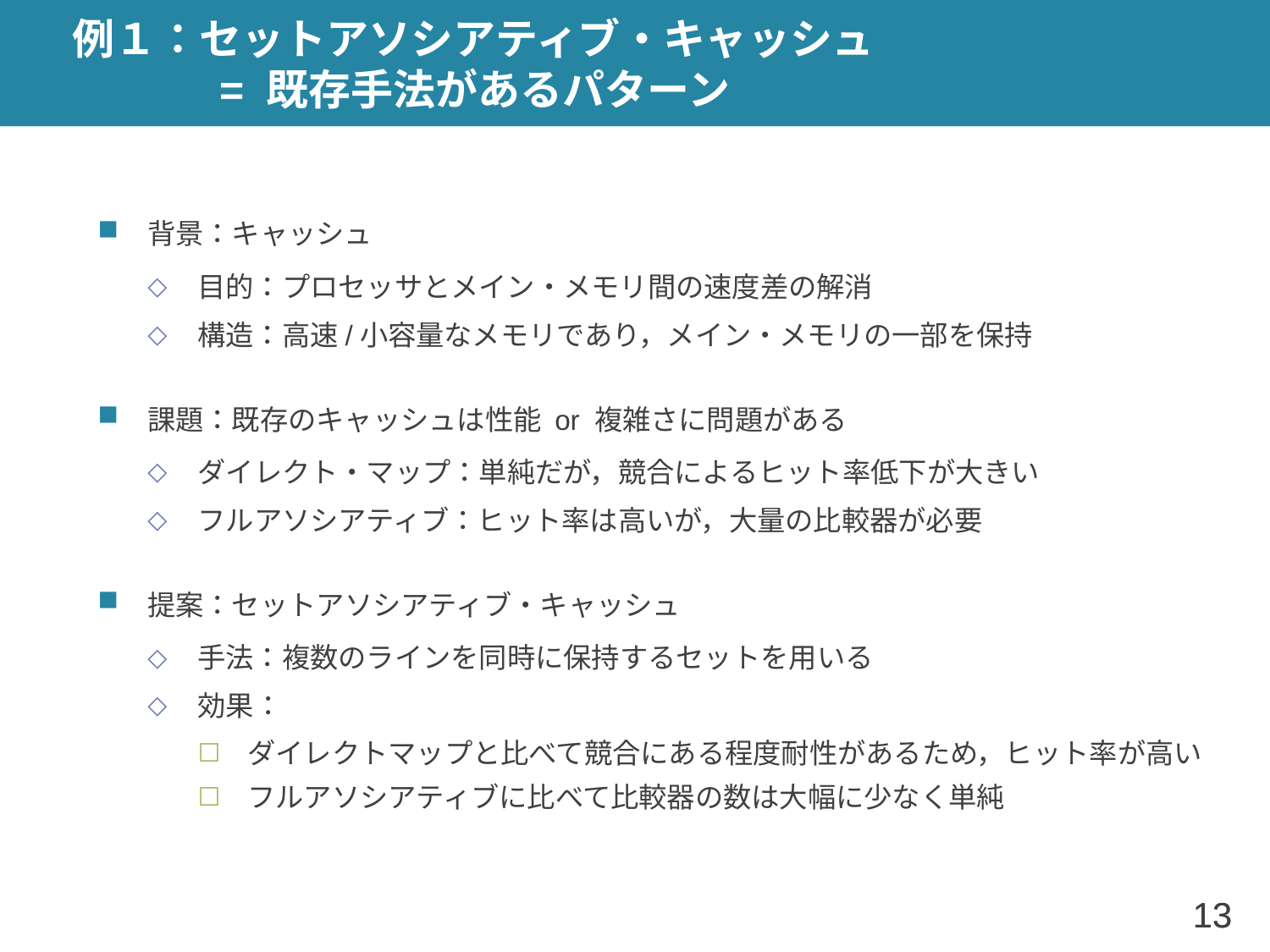

# 例１：セットアソシアティブ・キャッシュ 　　　 = 既存手法があるパターン
背景：キャッシュ
目的：プロセッサとメイン・メモリ間の速度差の解消
構造：高速/小容量なメモリであり，メイン・メモリの一部を保持
課題：既存のキャッシュは性能 or 複雑さに問題がある
ダイレクト・マップ：単純だが，競合によるヒット率低下が大きい
フルアソシアティブ：ヒット率は高いが，大量の比較器が必要
提案：セットアソシアティブ・キャッシュ
手法：複数のラインを同時に保持するセットを用いる
効果：
ダイレクトマップと比べて競合にある程度耐性があるため，ヒット率が高い
フルアソシアティブに比べて比較器の数は大幅に少なく単純